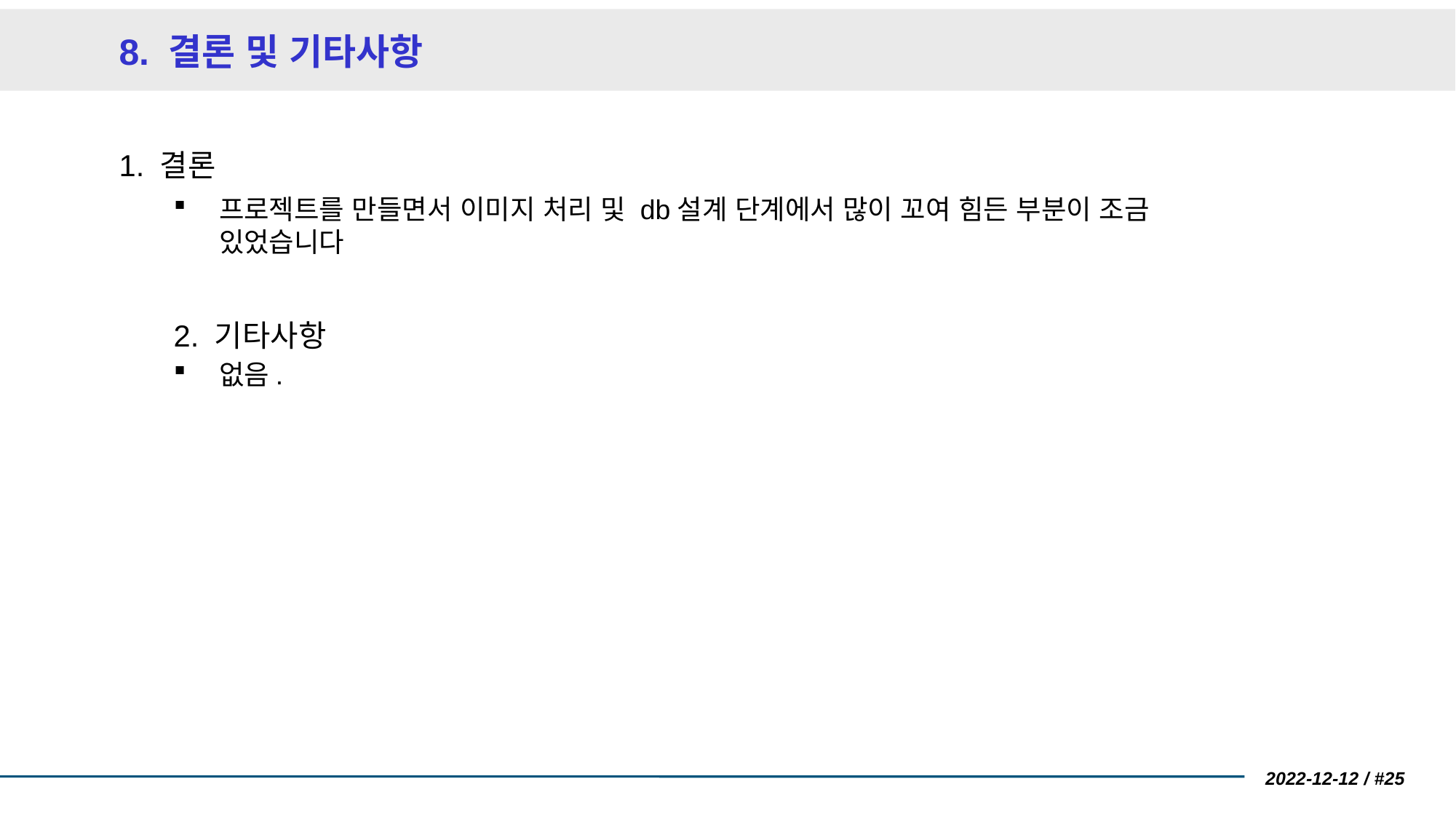

# 8. 결론 및 기타사항
1. 결론
프로젝트를 만들면서 이미지 처리 및 db설계 단계에서 많이 꼬여 힘든 부분이 조금 있었습니다

2. 기타사항
없음.